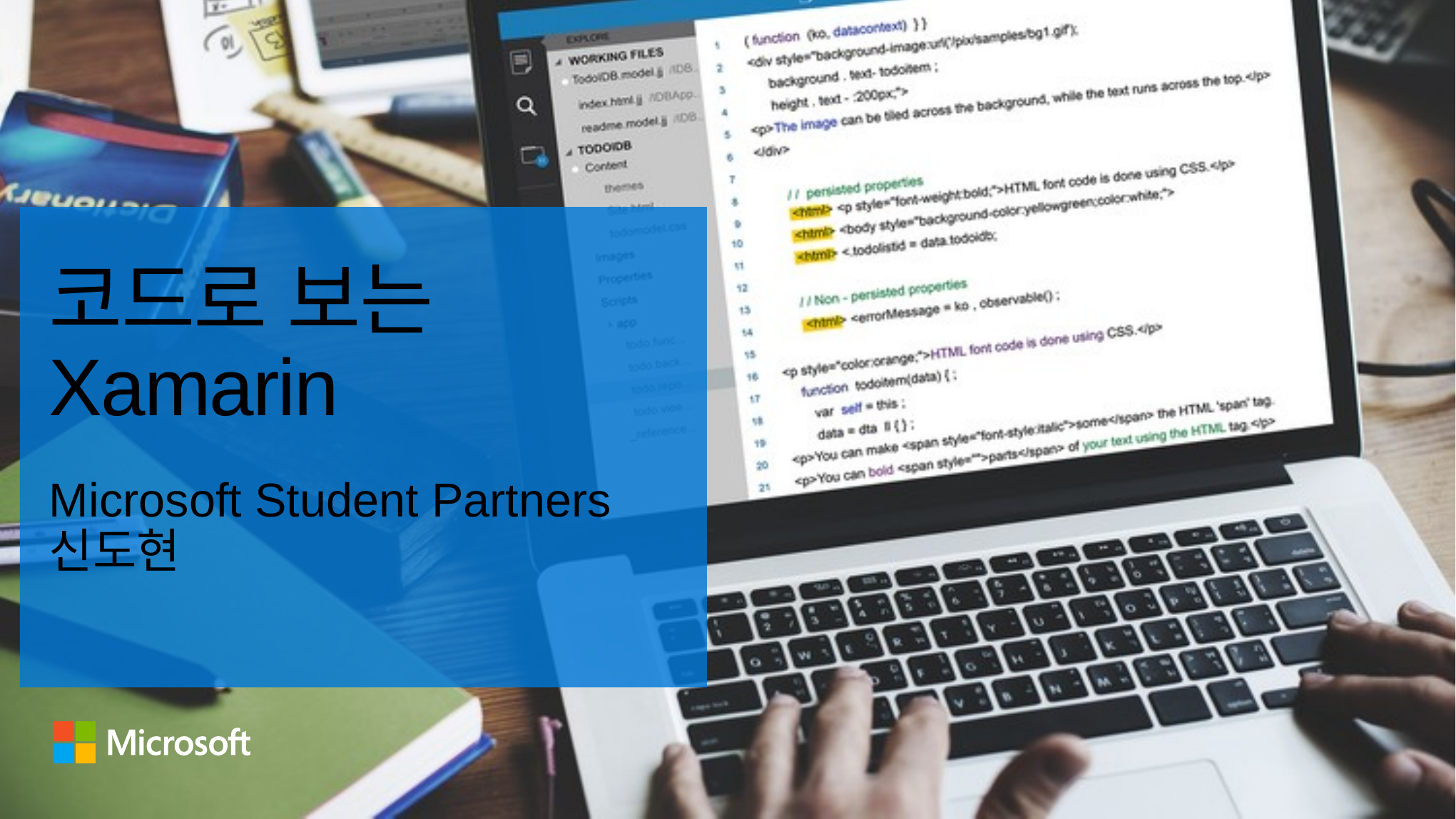

# 코드로 보는 Xamarin
Microsoft Student Partners
신도현